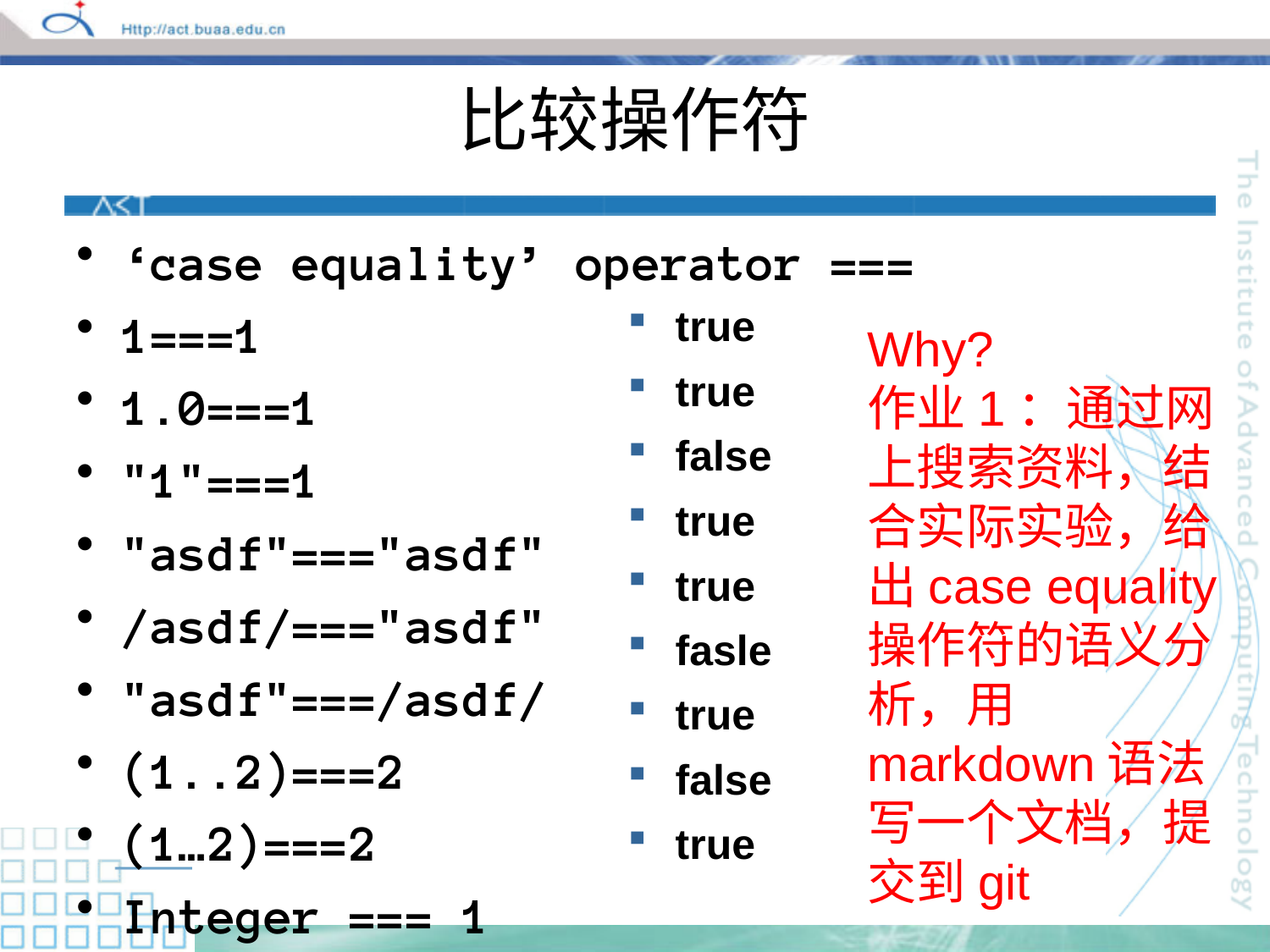

# 比较操作符

true
true
false
true
true
fasle
true
false
true
‘case equality’ operator ===
1===1
1.0===1
"1"===1
"asdf"==="asdf"
/asdf/==="asdf"
"asdf"===/asdf/
(1..2)===2
(1…2)===2
Integer === 1
Why?
作业1：通过网上搜索资料，结合实际实验，给出case equality操作符的语义分析，用markdown语法写一个文档，提交到git